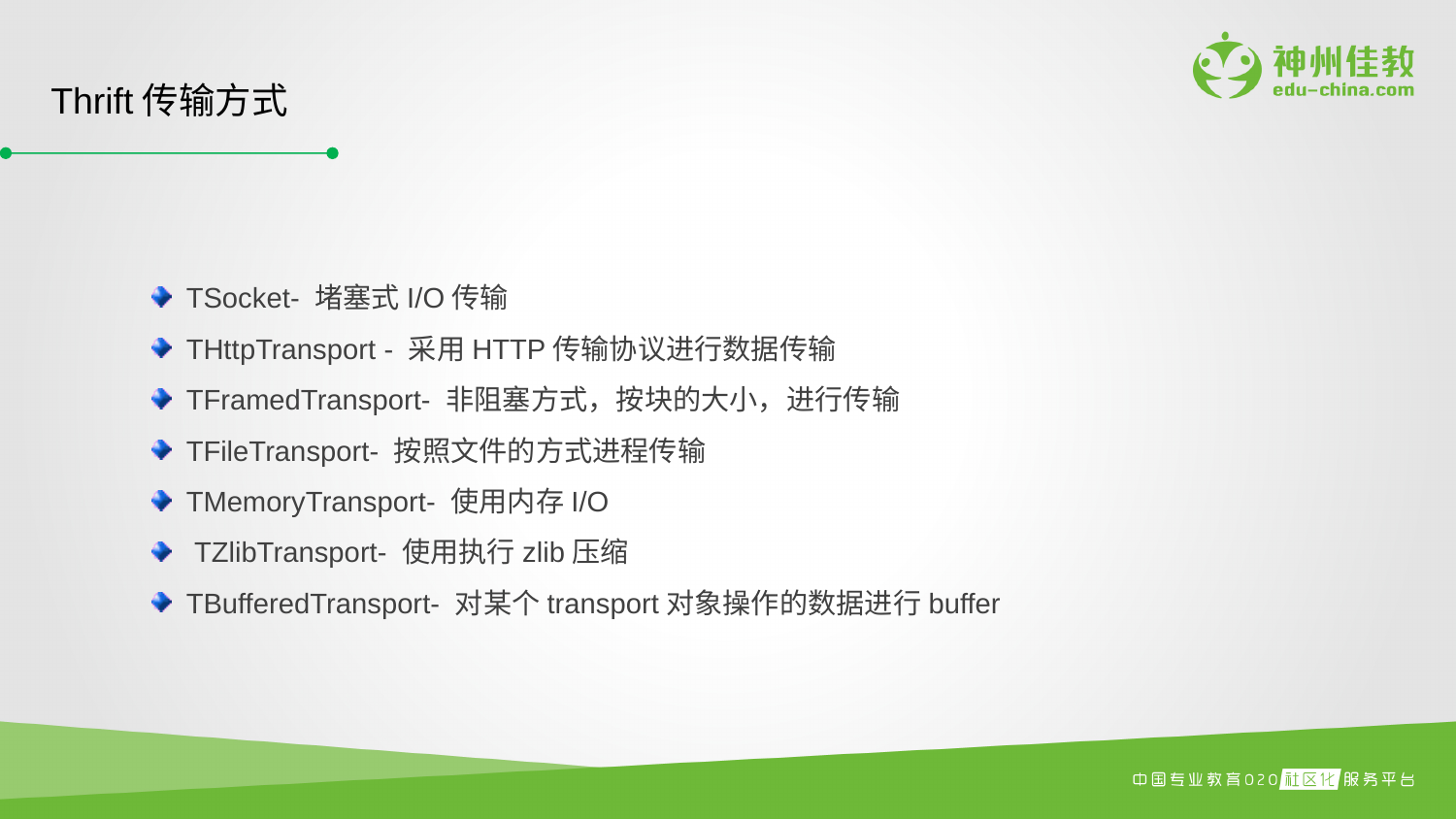

Thrift传输方式

TSocket- 堵塞式I/O传输
THttpTransport - 采用HTTP传输协议进行数据传输
TFramedTransport- 非阻塞方式，按块的大小，进行传输
TFileTransport- 按照文件的方式进程传输
TMemoryTransport- 使用内存I/O
 TZlibTransport- 使用执行zlib压缩
TBufferedTransport- 对某个transport对象操作的数据进行buffer